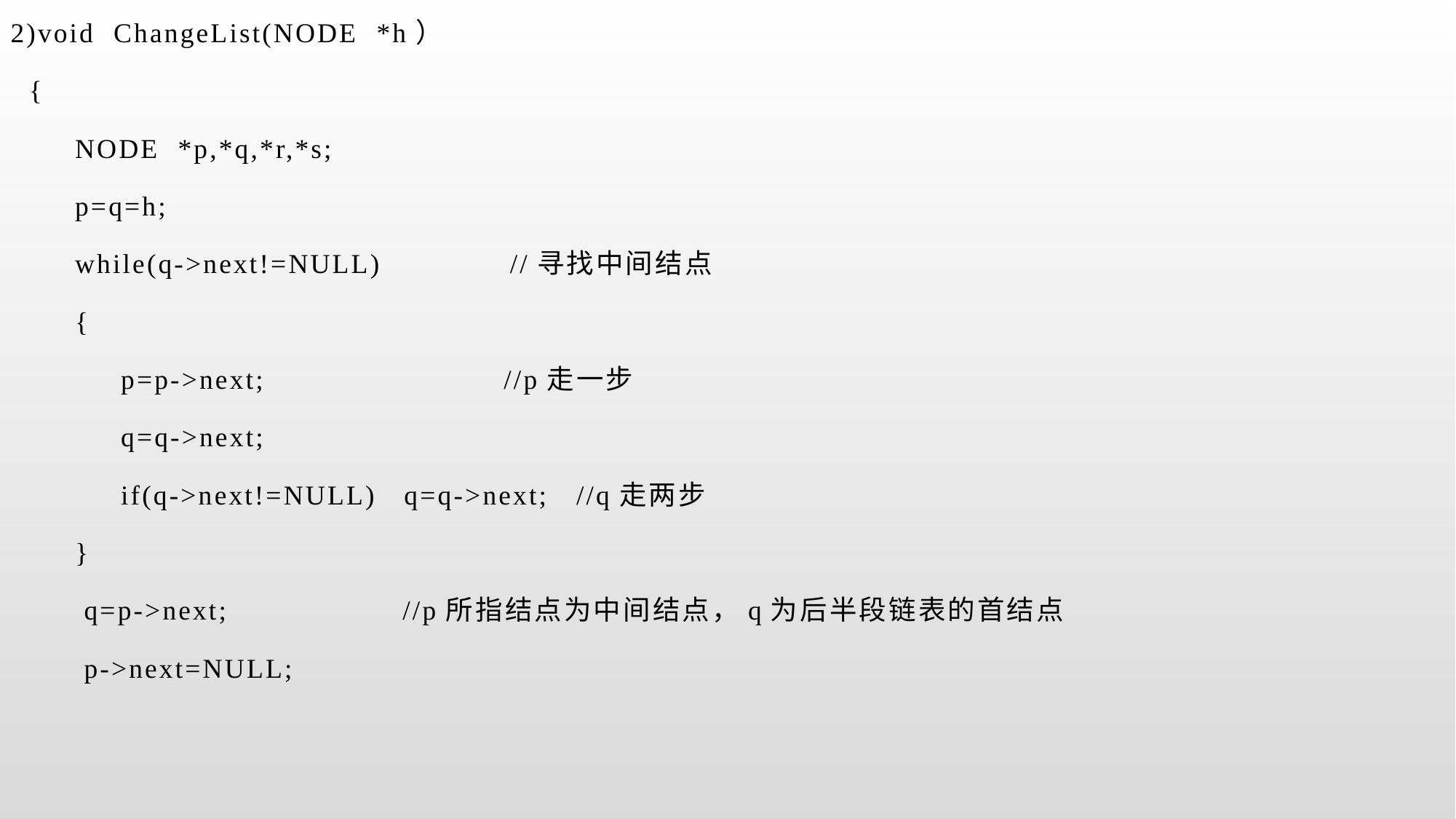

2)void  ChangeList(NODE  *h）
  {
       NODE  *p,*q,*r,*s;
       p=q=h;
       while(q->next!=NULL)              //寻找中间结点
       {
            p=p->next;                          //p走一步
            q=q->next;
            if(q->next!=NULL)   q=q->next;   //q走两步
       }
        q=p->next;                   //p所指结点为中间结点，q为后半段链表的首结点
        p->next=NULL;